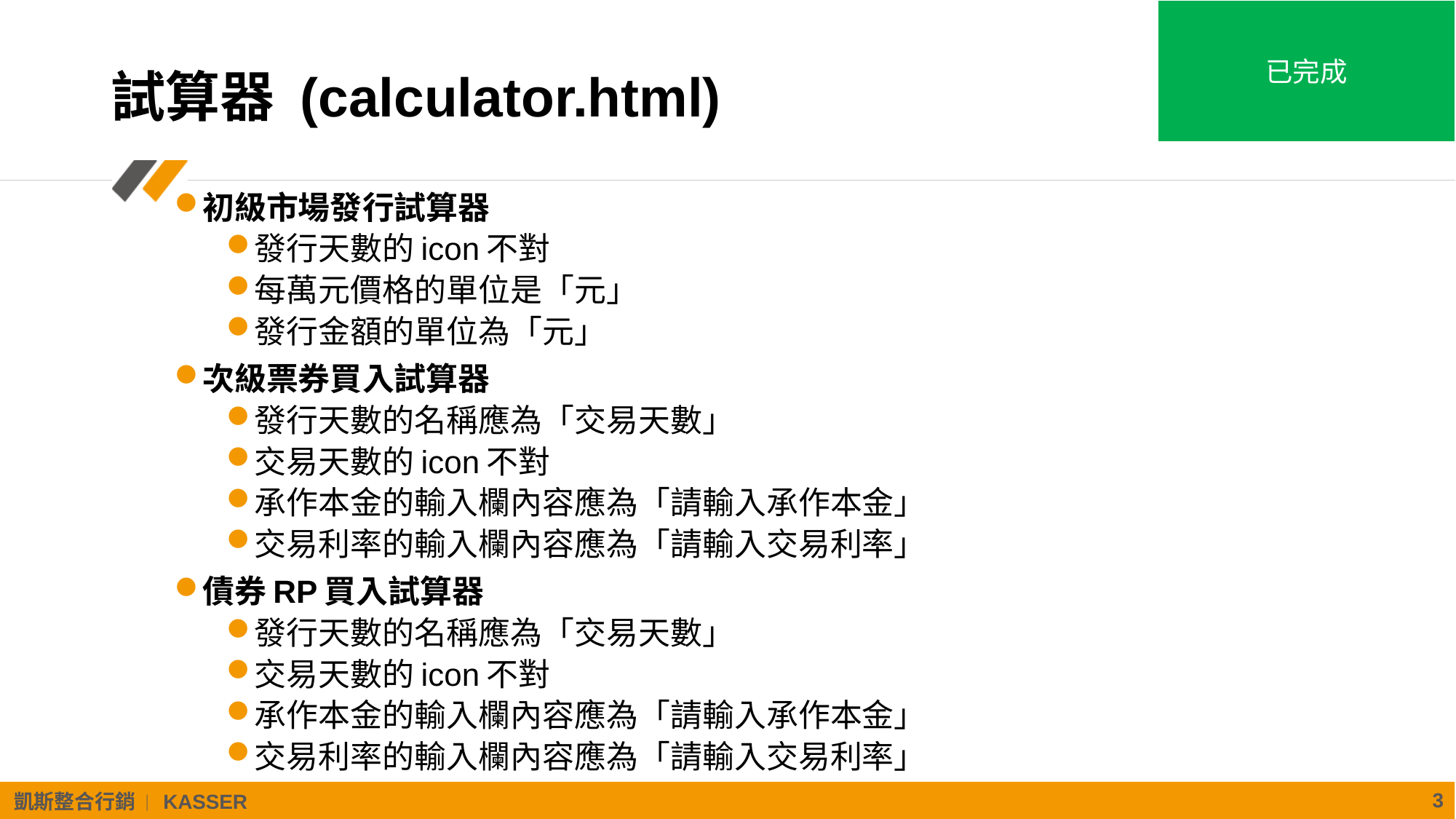

已完成
# 試算器 (calculator.html)
初級市場發行試算器
發行天數的icon不對
每萬元價格的單位是「元」
發行金額的單位為「元」
次級票券買入試算器
發行天數的名稱應為「交易天數」
交易天數的icon不對
承作本金的輸入欄內容應為「請輸入承作本金」
交易利率的輸入欄內容應為「請輸入交易利率」
債券RP買入試算器
發行天數的名稱應為「交易天數」
交易天數的icon不對
承作本金的輸入欄內容應為「請輸入承作本金」
交易利率的輸入欄內容應為「請輸入交易利率」
3